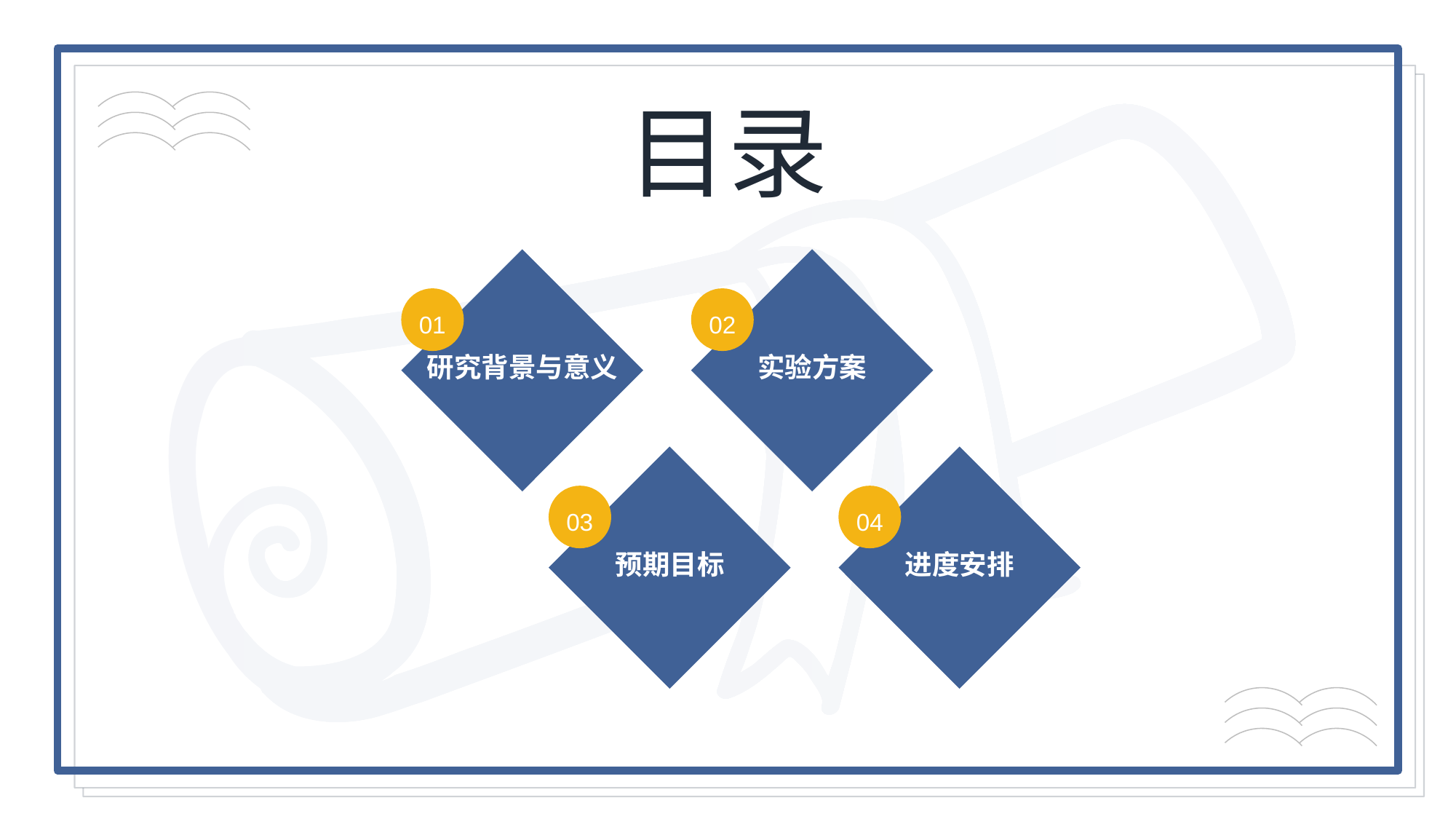

目录

01
研究背景与意义

02
实验方案

03
预期目标

04
进度安排